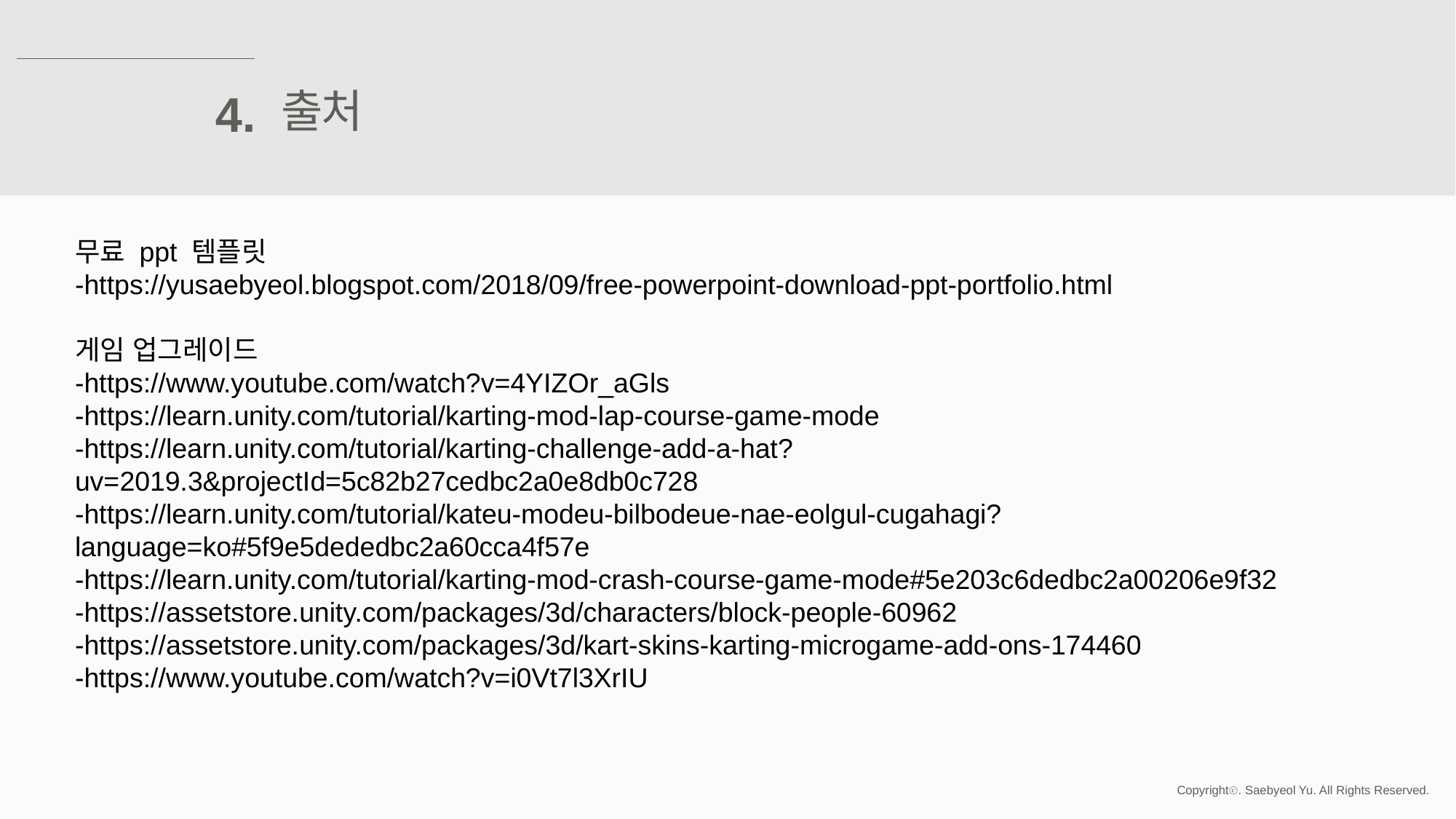

출처
4.
무료 ppt 템플릿
-https://yusaebyeol.blogspot.com/2018/09/free-powerpoint-download-ppt-portfolio.html

게임 업그레이드
-https://www.youtube.com/watch?v=4YIZOr_aGls
-https://learn.unity.com/tutorial/karting-mod-lap-course-game-mode
-https://learn.unity.com/tutorial/karting-challenge-add-a-hat?uv=2019.3&projectId=5c82b27cedbc2a0e8db0c728
-https://learn.unity.com/tutorial/kateu-modeu-bilbodeue-nae-eolgul-cugahagi?language=ko#5f9e5dededbc2a60cca4f57e
-https://learn.unity.com/tutorial/karting-mod-crash-course-game-mode#5e203c6dedbc2a00206e9f32
-https://assetstore.unity.com/packages/3d/characters/block-people-60962
-https://assetstore.unity.com/packages/3d/kart-skins-karting-microgame-add-ons-174460
-https://www.youtube.com/watch?v=i0Vt7l3XrIU